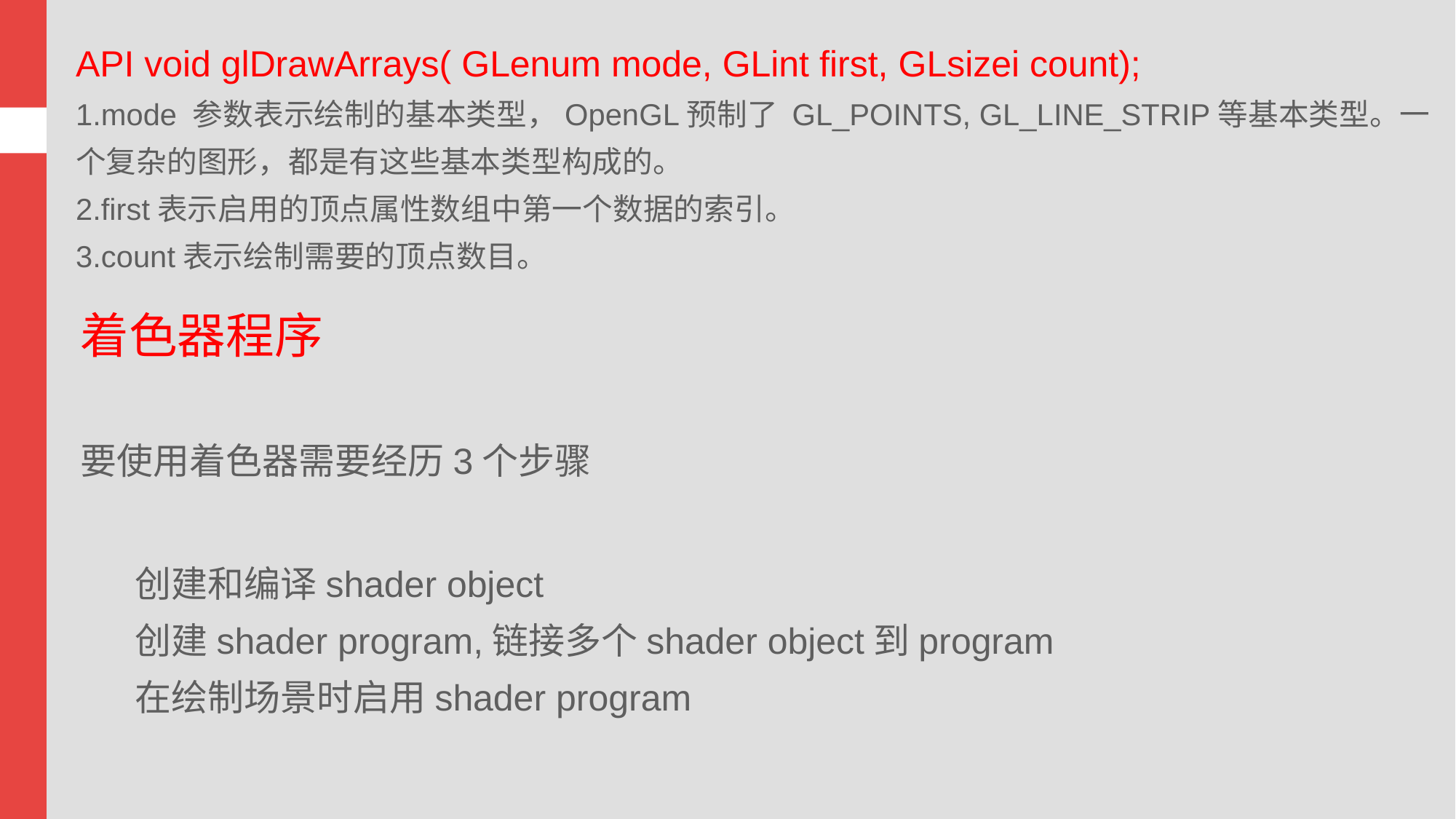

API void glDrawArrays( GLenum mode, GLint first, GLsizei count);
1.mode 参数表示绘制的基本类型，OpenGL预制了 GL_POINTS, GL_LINE_STRIP等基本类型。一个复杂的图形，都是有这些基本类型构成的。
2.first表示启用的顶点属性数组中第一个数据的索引。
3.count表示绘制需要的顶点数目。
着色器程序
要使用着色器需要经历3个步骤

创建和编译shader object
创建shader program,链接多个shader object到program
在绘制场景时启用shader program